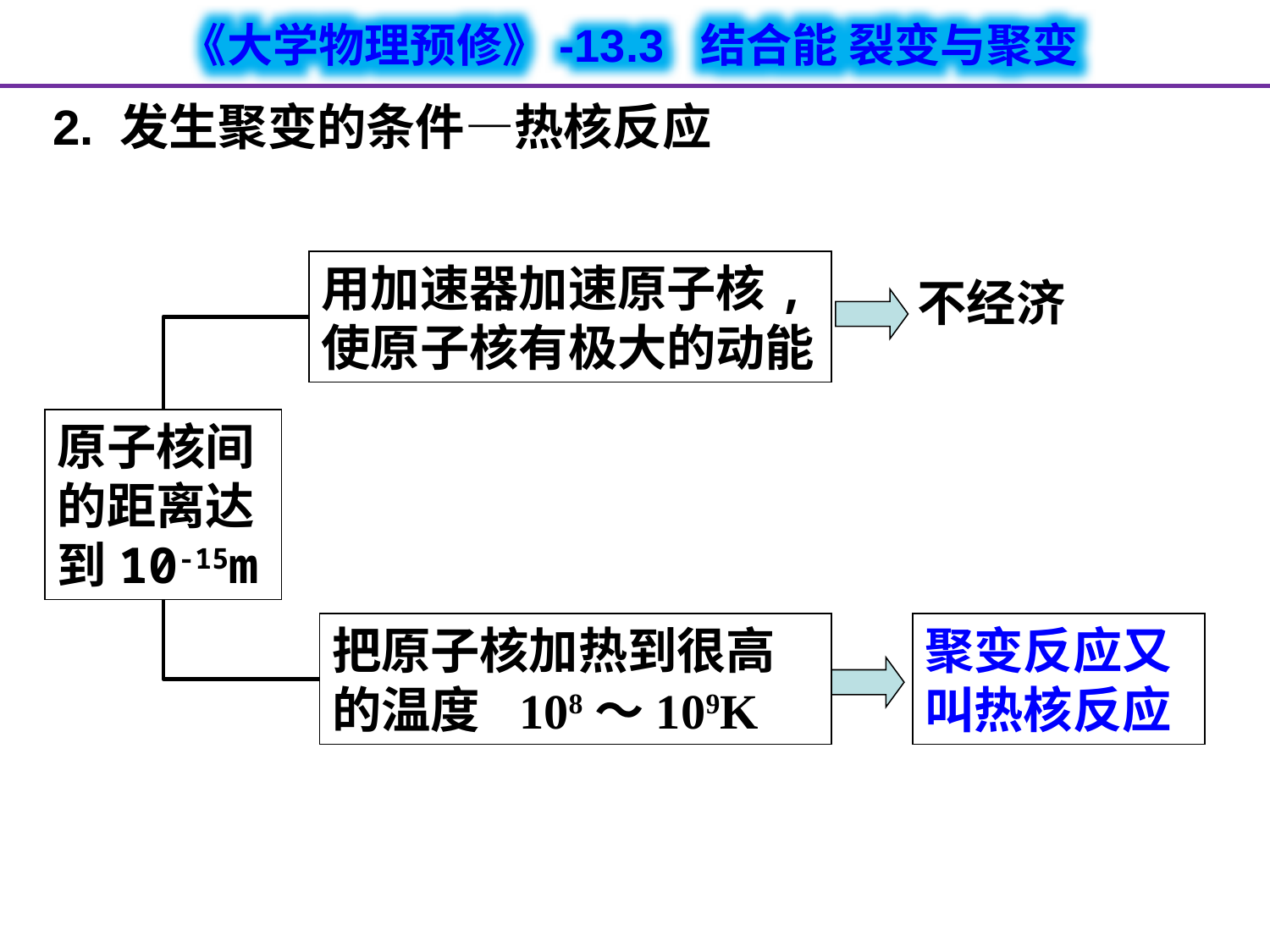

2. 发生聚变的条件—热核反应
用加速器加速原子核,使原子核有极大的动能
不经济

原子核间的距离达到10-15m
把原子核加热到很高的温度
108～109K
聚变反应又叫热核反应